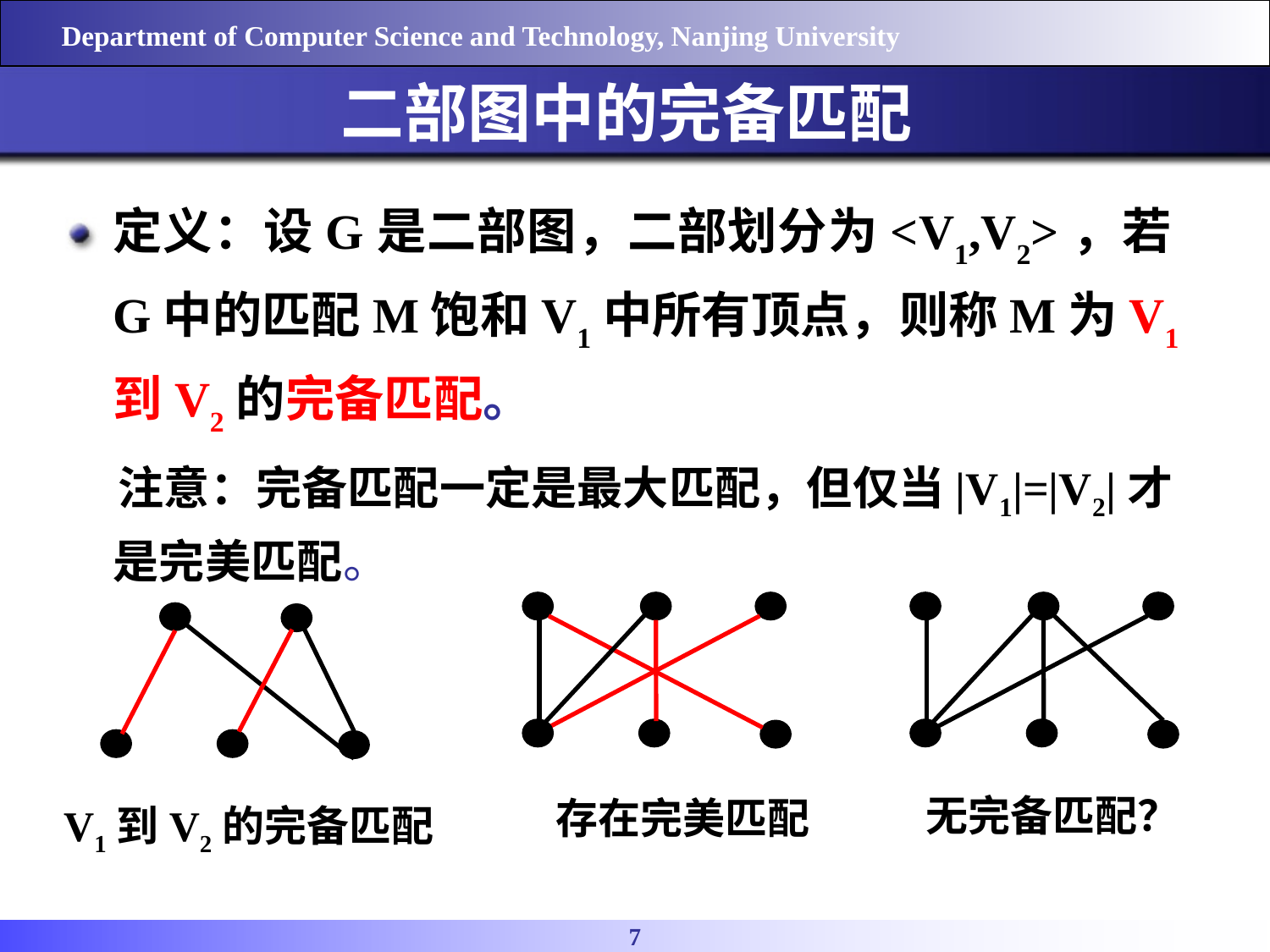

# 二部图中的完备匹配
定义：设G是二部图，二部划分为<V1,V2>，若G中的匹配M饱和V1中所有顶点，则称M为V1到V2的完备匹配。
    注意：完备匹配一定是最大匹配，但仅当|V1|=|V2|才是完美匹配。

存在完美匹配

无完备匹配？

V1到V2的完备匹配